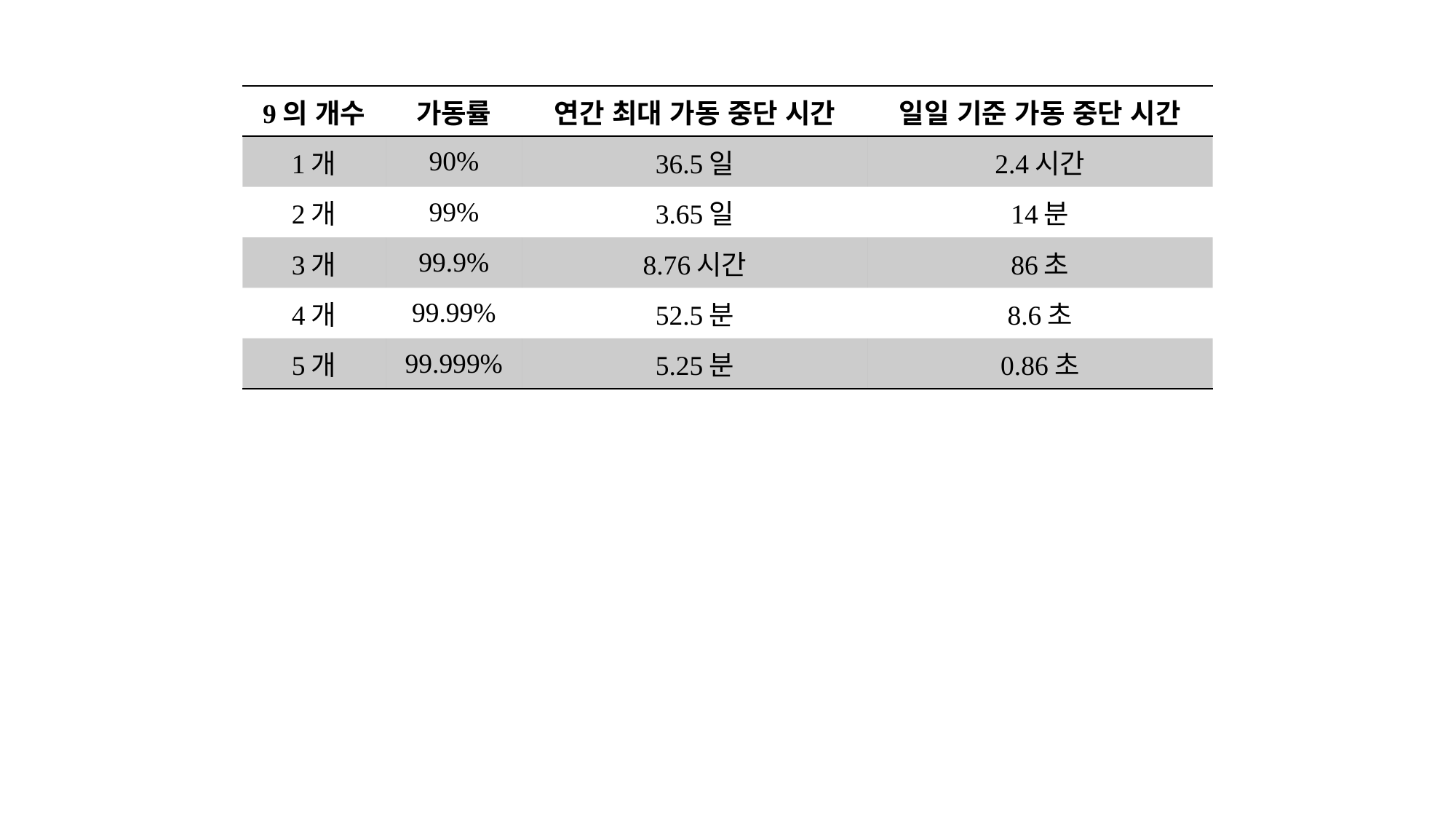

| 9의 개수 | 가동률 | 연간 최대 가동 중단 시간 | 일일 기준 가동 중단 시간 |
| --- | --- | --- | --- |
| 1개 | 90% | 36.5일 | 2.4시간 |
| 2개 | 99% | 3.65일 | 14분 |
| 3개 | 99.9% | 8.76시간 | 86초 |
| 4개 | 99.99% | 52.5분 | 8.6초 |
| 5개 | 99.999% | 5.25분 | 0.86초 |